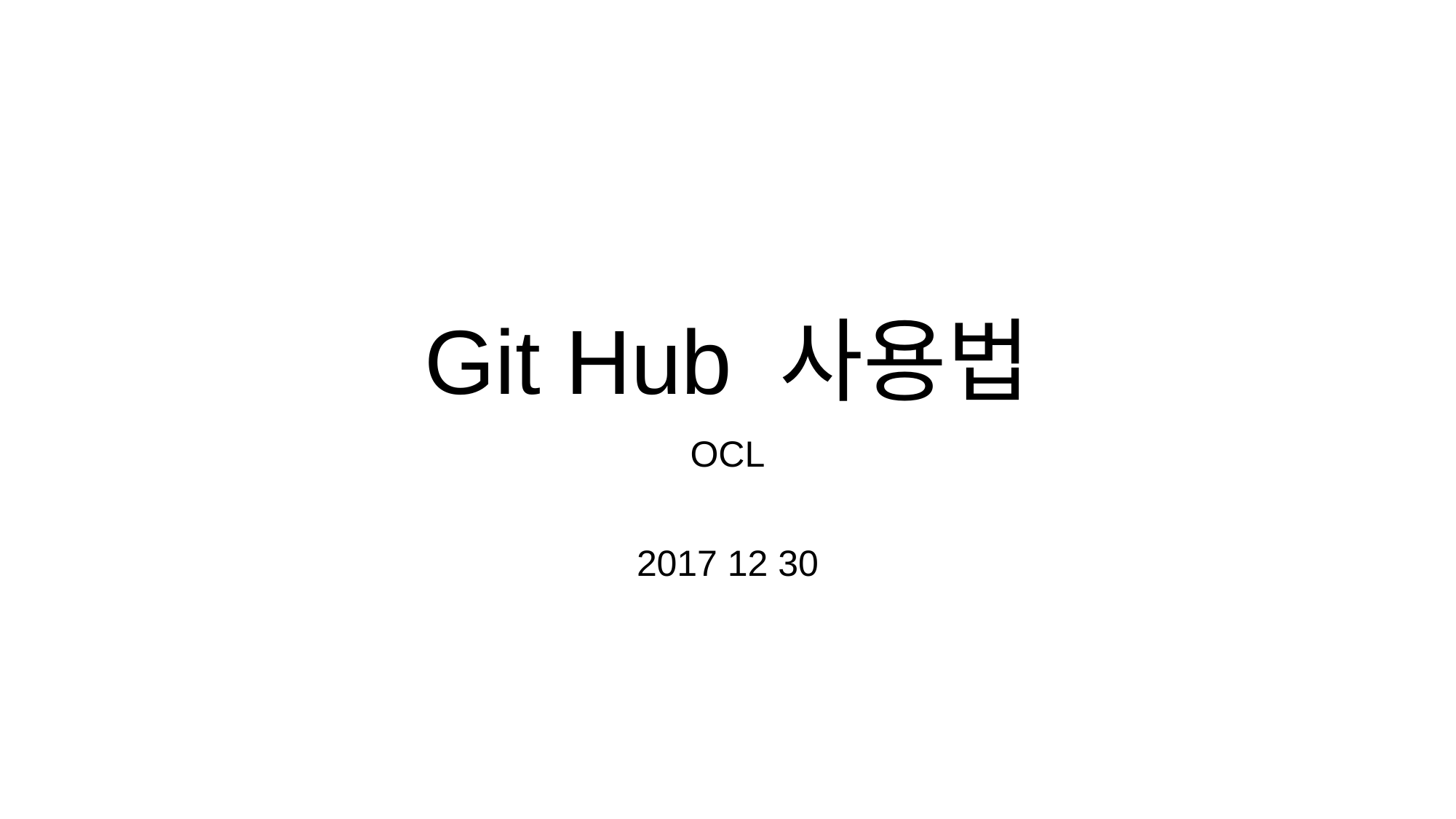

# Git Hub 사용법
OCL

2017 12 30